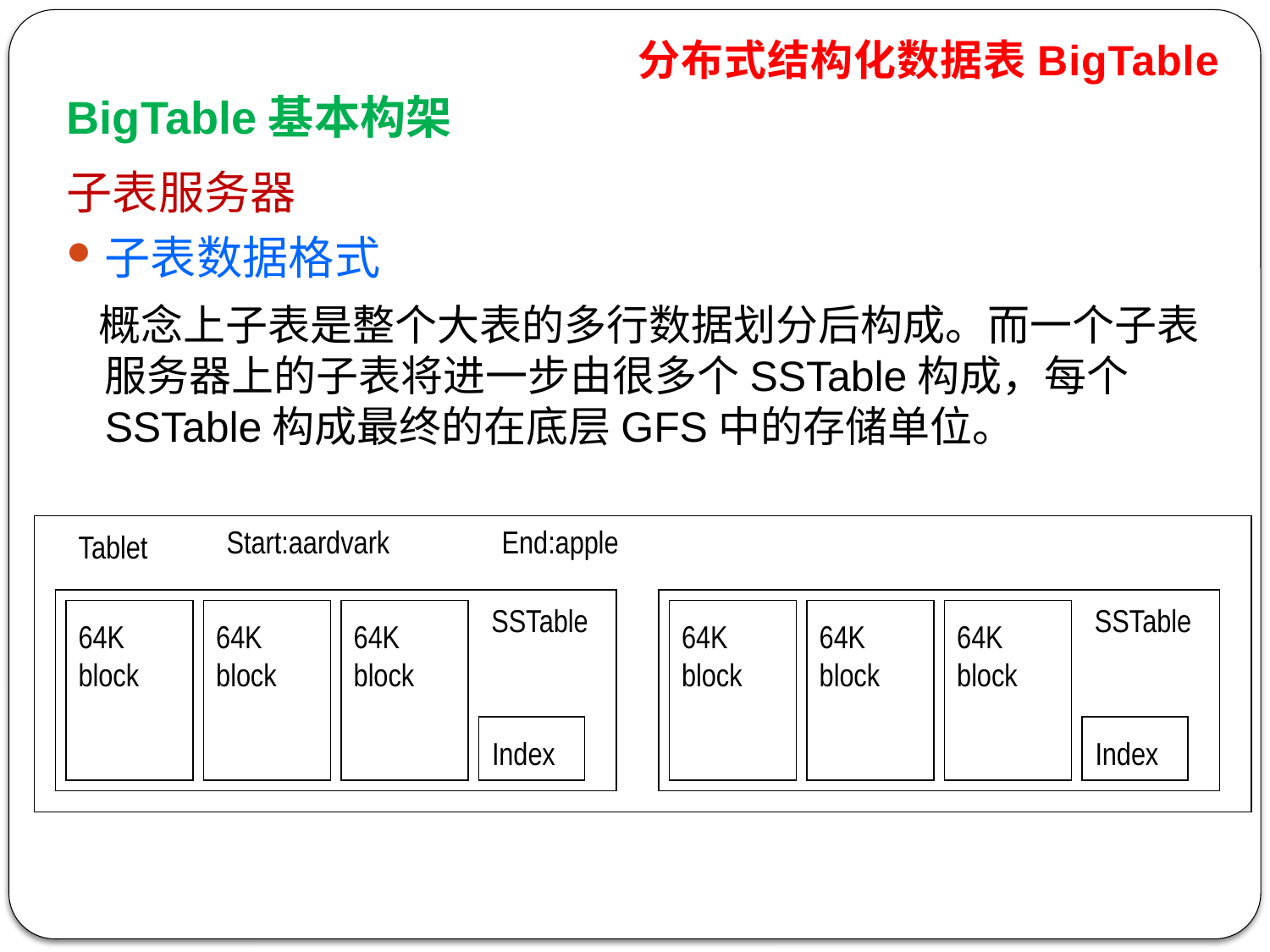

分布式结构化数据表BigTable
BigTable基本构架
子表服务器
子表数据格式
  概念上子表是整个大表的多行数据划分后构成。而一个子表服务器上的子表将进一步由很多个SSTable构成，每个SSTable构成最终的在底层GFS中的存储单位。

Start:aardvark
End:apple
Tablet

SSTable
SSTable

64K block
64K block
64K block
64K block
64K block
64K block

Index
Index